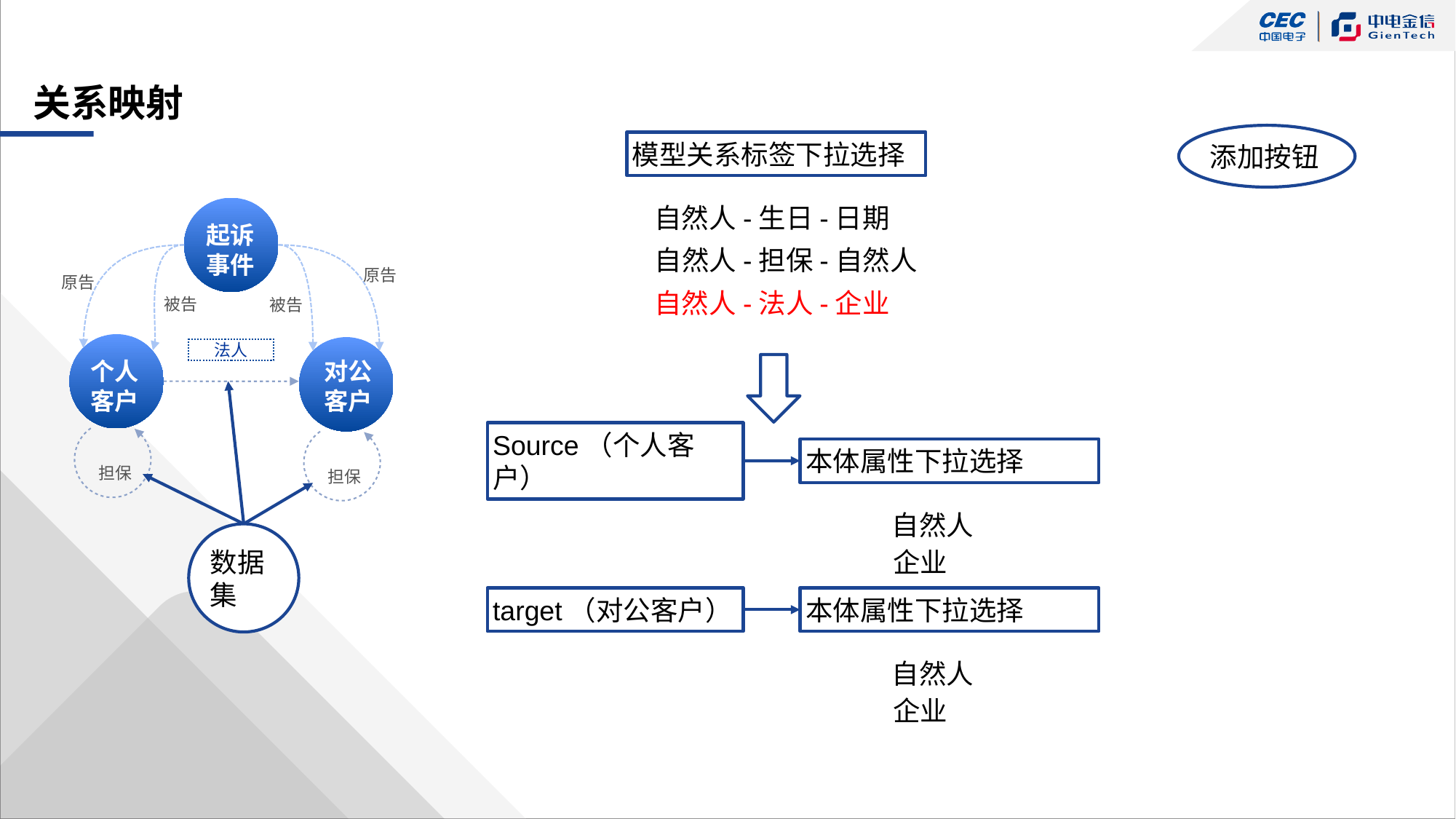

# 关系映射
添加按钮
模型关系标签下拉选择
自然人-生日-日期

起诉事件
自然人-担保-自然人
原告
原告
自然人-法人-企业
被告
被告

对公客户
法人
个人客户

担保
担保

本体属性下拉选择
Source（个人客户）
自然人
数据集
企业
target（对公客户）
本体属性下拉选择
自然人
企业